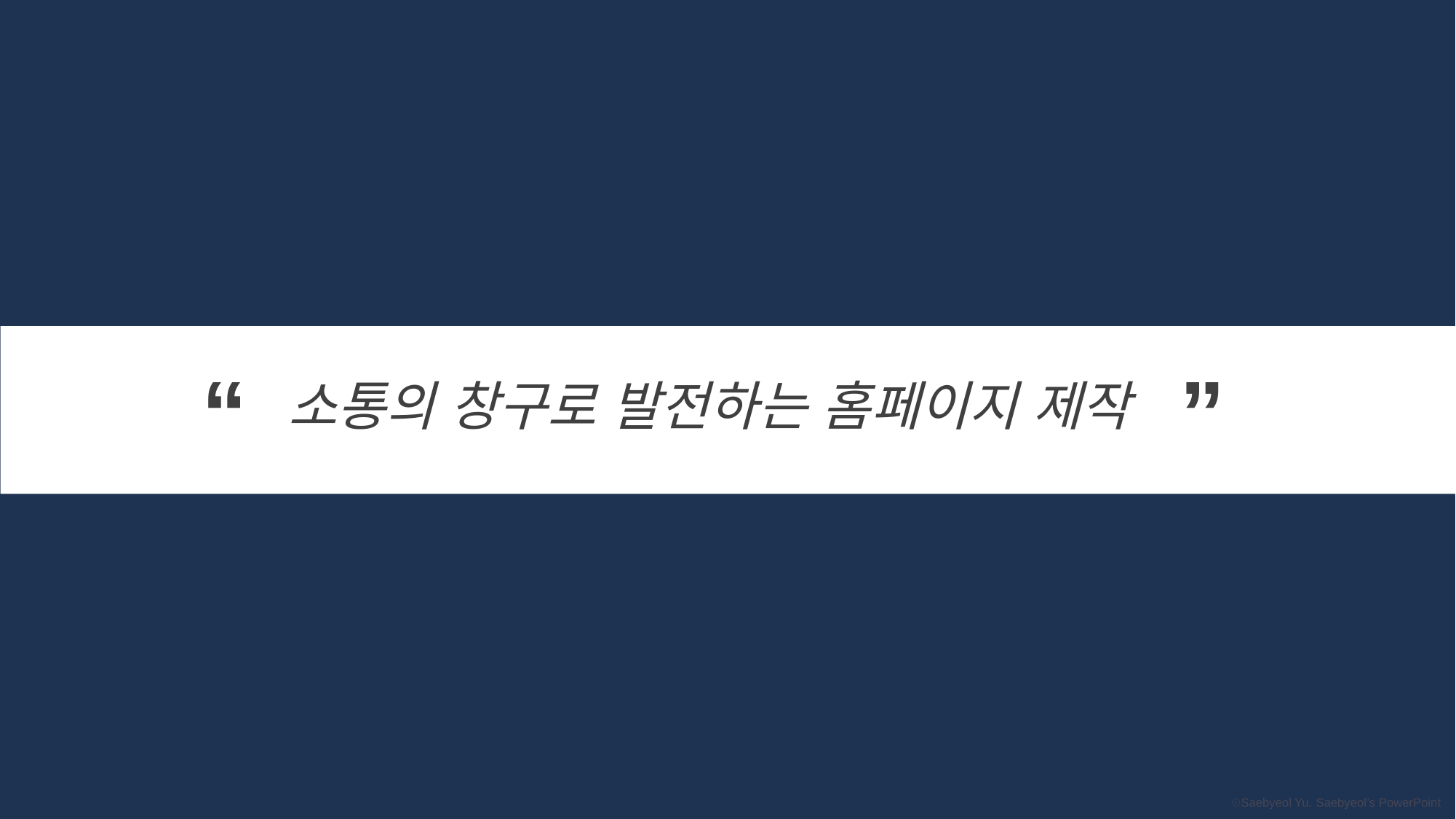

“                                     ”
소통의 창구로 발전하는 홈페이지 제작